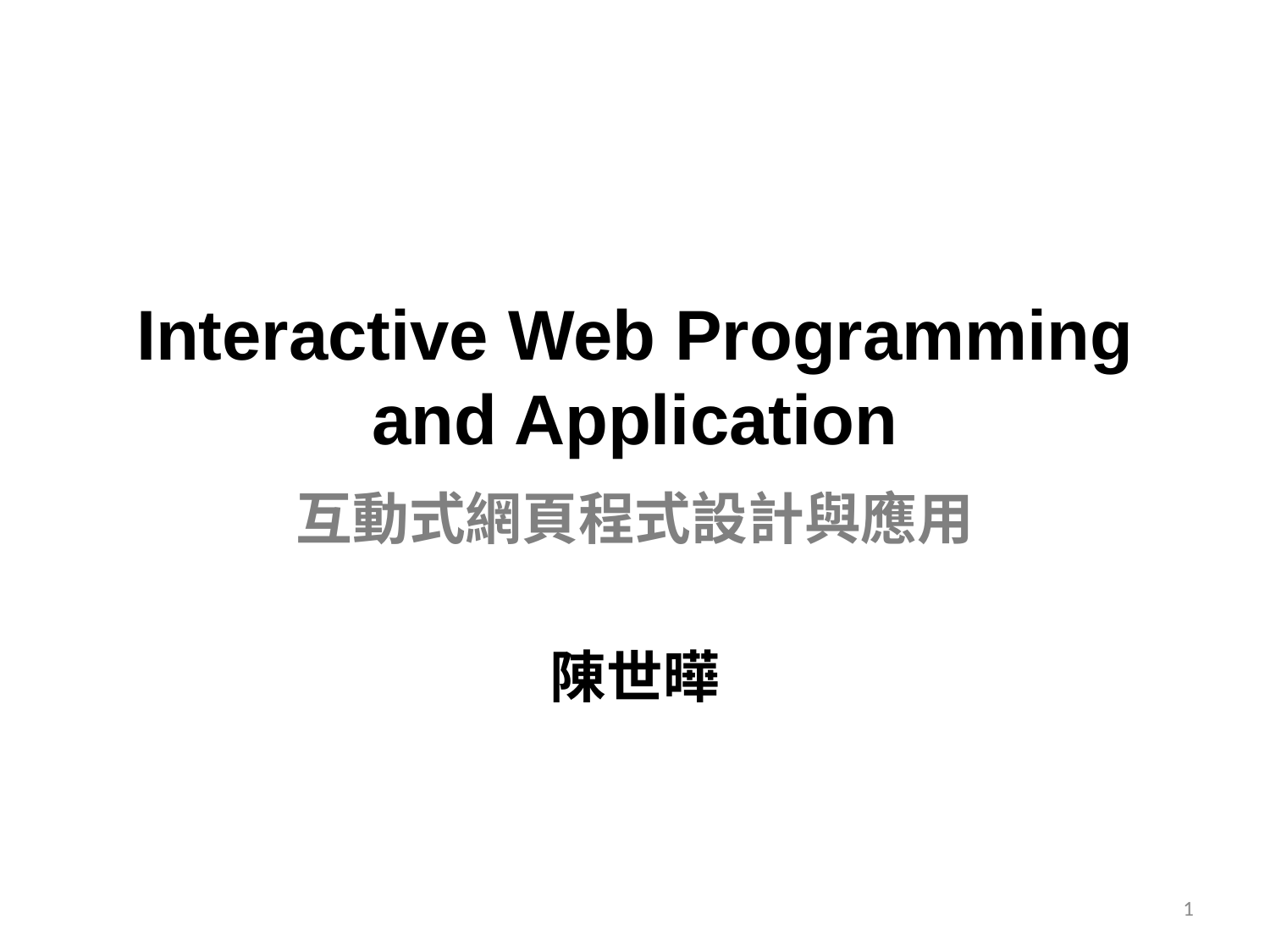

# Interactive Web Programming and Application
互動式網頁程式設計與應用

陳世曄
1